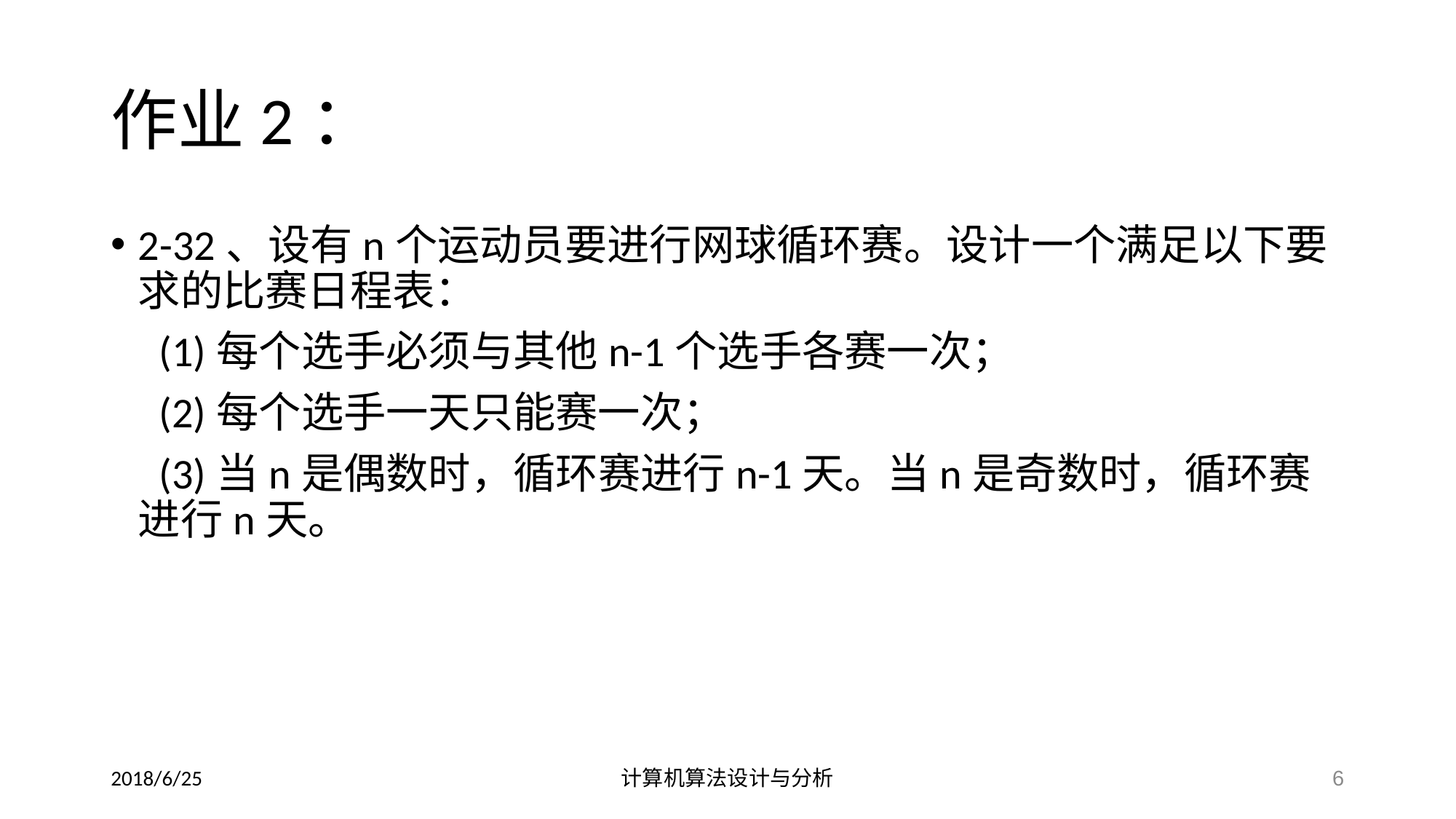

# 作业2：
2-32、设有n个运动员要进行网球循环赛。设计一个满足以下要求的比赛日程表：
     (1)每个选手必须与其他n-1个选手各赛一次；
     (2)每个选手一天只能赛一次；
     (3)当n是偶数时，循环赛进行n-1天。当n是奇数时，循环赛进行n天。
2018/6/25
计算机算法设计与分析
6